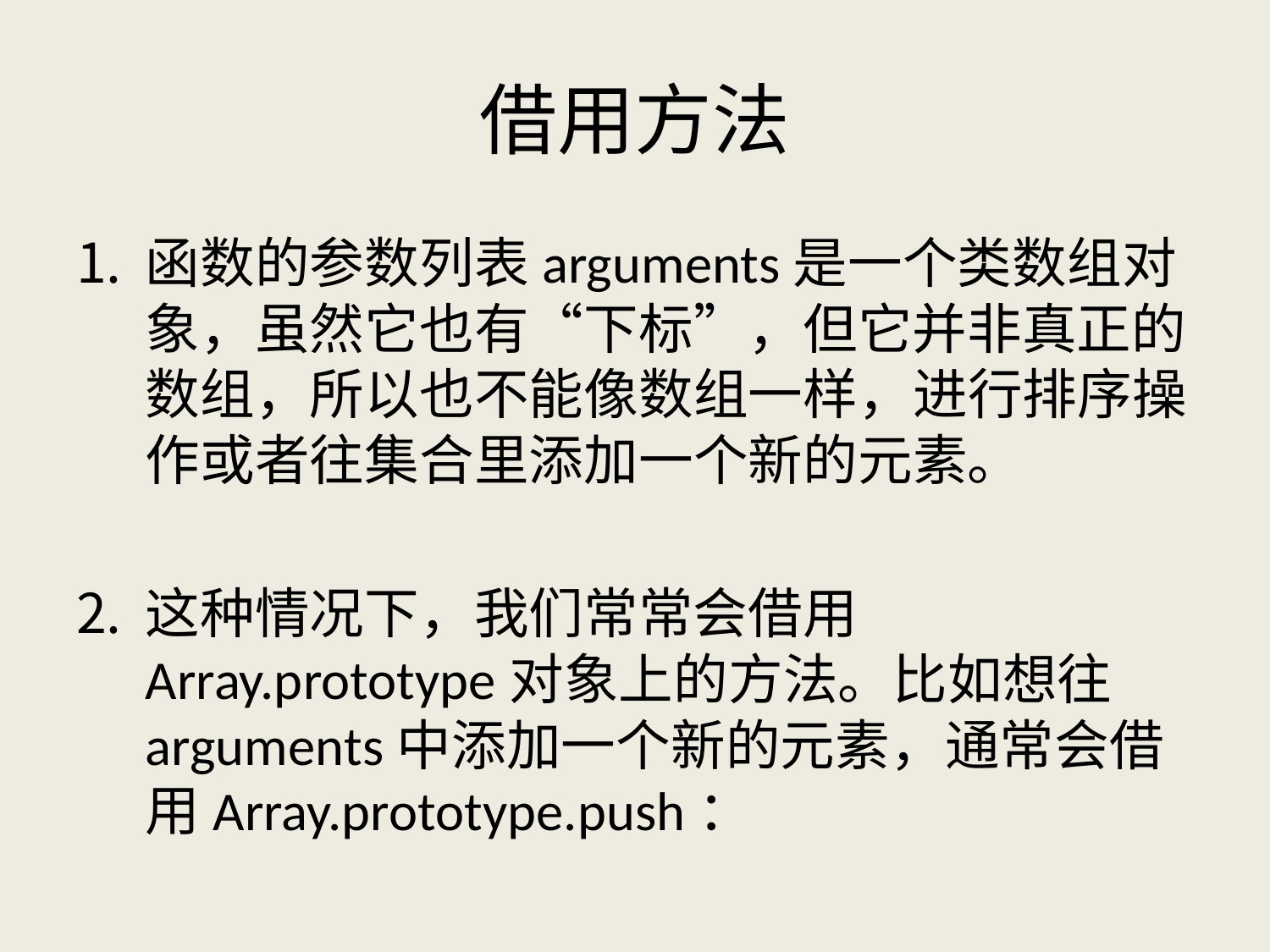

# 借用方法
函数的参数列表arguments是一个类数组对象，虽然它也有“下标”，但它并非真正的数组，所以也不能像数组一样，进行排序操作或者往集合里添加一个新的元素。

这种情况下，我们常常会借用Array.prototype对象上的方法。比如想往arguments中添加一个新的元素，通常会借用Array.prototype.push：